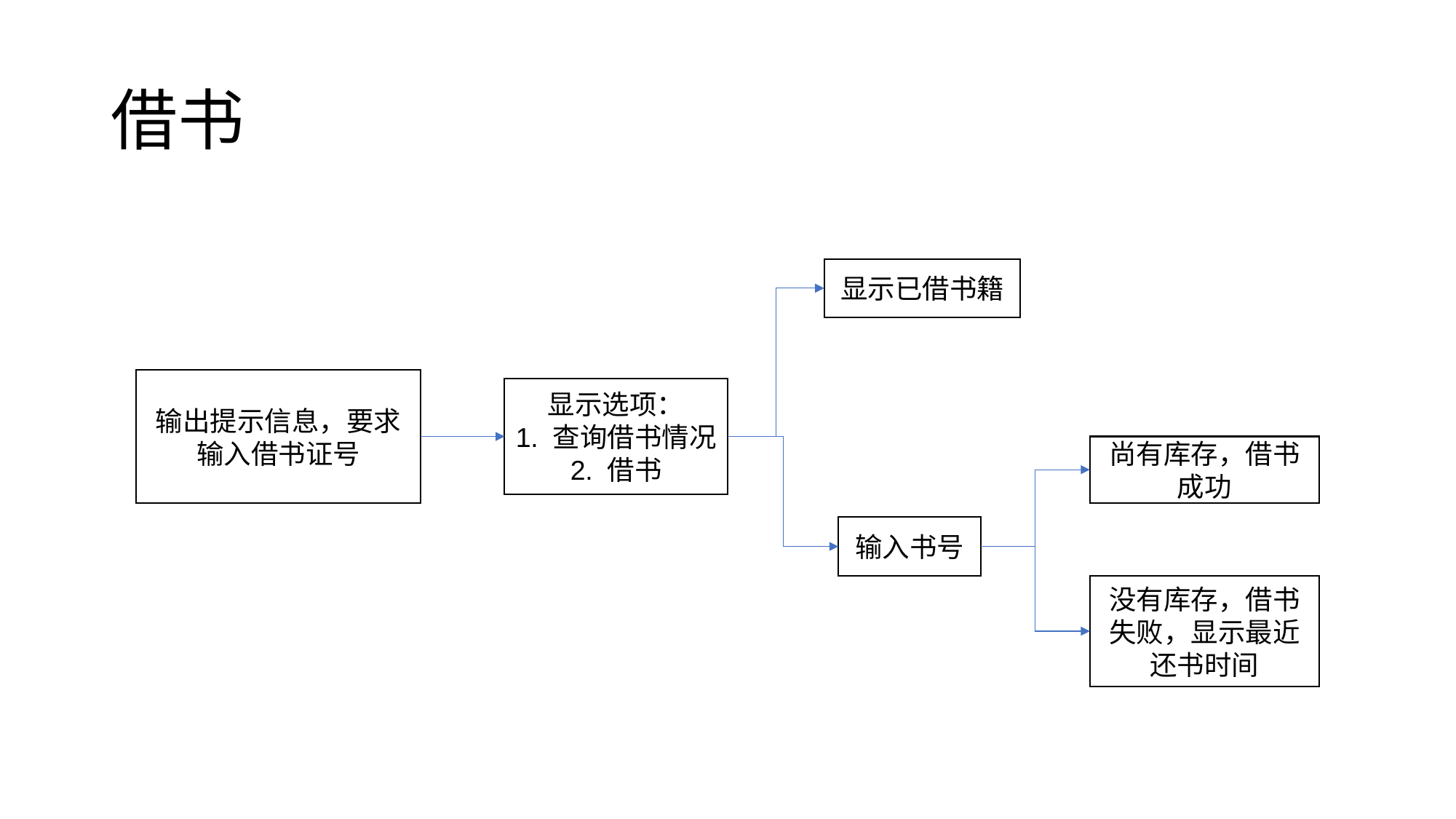

# 借书
显示已借书籍
输出提示信息，要求输入借书证号
显示选项：
1. 查询借书情况 2. 借书
尚有库存，借书成功
输入书号
没有库存，借书失败，显示最近还书时间